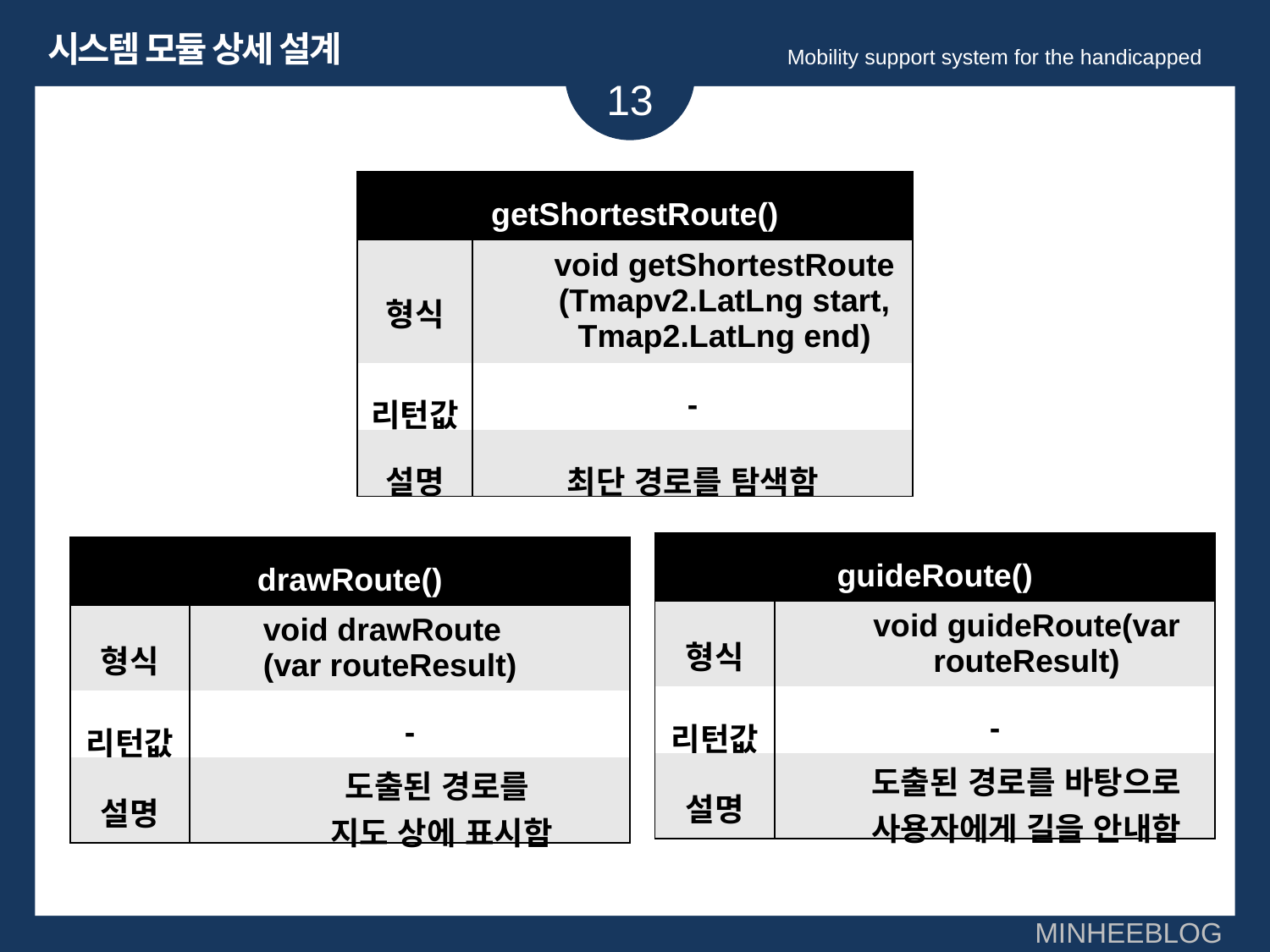

시스템 모듈 상세 설계
Mobility support system for the handicapped
13

| getShortestRoute() |  |
| --- | --- |
| 형식 | void getShortestRoute (Tmapv2.LatLng start, Tmap2.LatLng end) |
| 리턴값 | - |
| 설명 | 최단 경로를 탐색함 |
| guideRoute() |  |
| --- | --- |
| 형식 | void guideRoute(var routeResult) |
| 리턴값 | - |
| 설명 | 도출된 경로를 바탕으로 사용자에게 길을 안내함 |
| drawRoute() |  |
| --- | --- |
| 형식 | void drawRoute (var routeResult) |
| 리턴값 | - |
| 설명 | 도출된 경로를 지도 상에 표시함 |
우클릭 그림바꾸기로
그림바꿔주세요
우클릭 그림바꾸기로
그림바꿔주세요
MINHEEBLOG